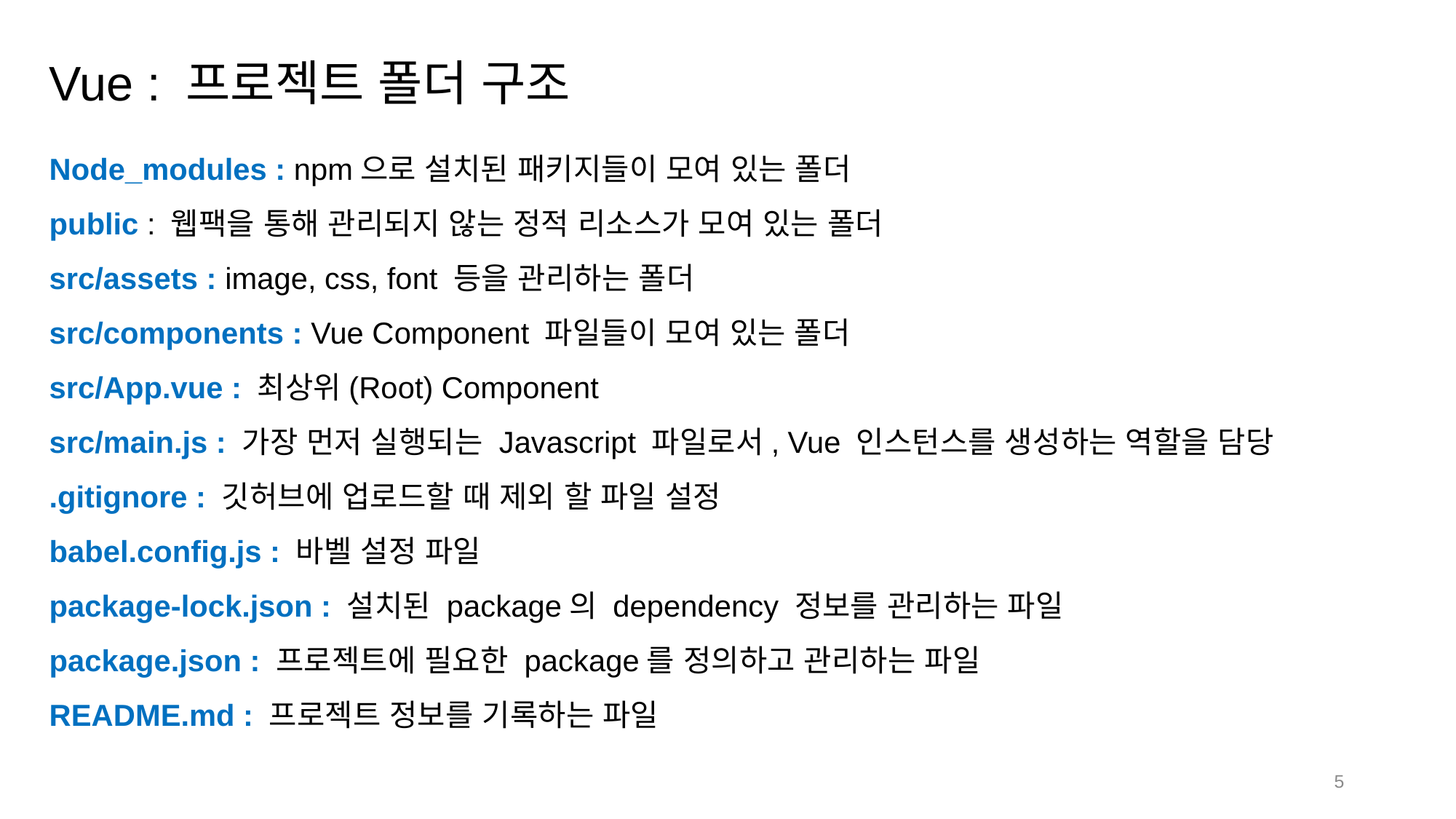

# Vue : 프로젝트 폴더 구조
Node_modules : npm으로 설치된 패키지들이 모여 있는 폴더
public : 웹팩을 통해 관리되지 않는 정적 리소스가 모여 있는 폴더
src/assets : image, css, font 등을 관리하는 폴더
src/components : Vue Component 파일들이 모여 있는 폴더
src/App.vue : 최상위(Root) Component
src/main.js : 가장 먼저 실행되는 Javascript 파일로서, Vue 인스턴스를 생성하는 역할을 담당
.gitignore : 깃허브에 업로드할 때 제외 할 파일 설정
babel.config.js : 바벨 설정 파일
package-lock.json : 설치된 package의 dependency 정보를 관리하는 파일
package.json : 프로젝트에 필요한 package를 정의하고 관리하는 파일
README.md : 프로젝트 정보를 기록하는 파일
5